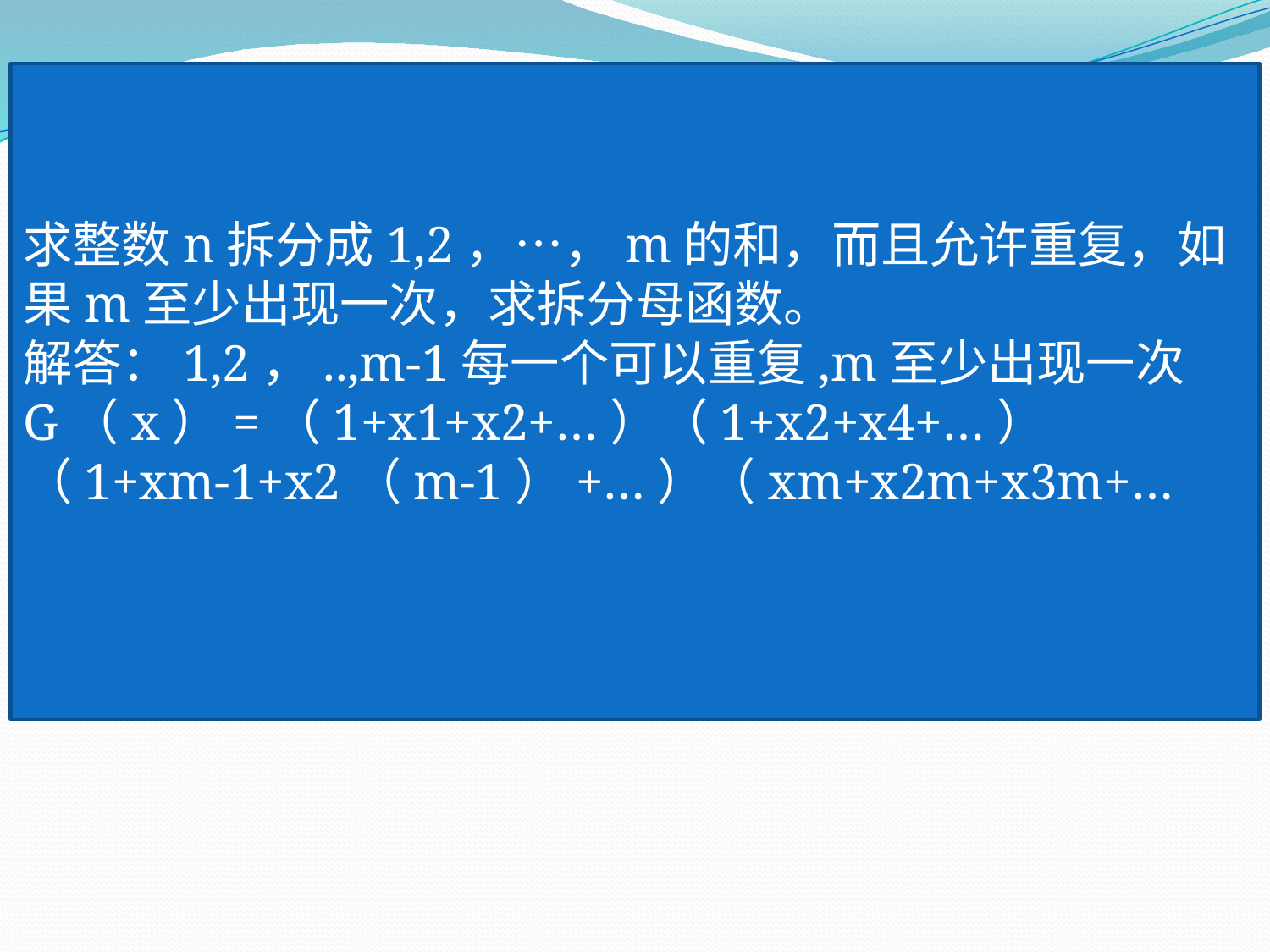

求整数n拆分成1,2，…，m的和，而且允许重复，如果m至少出现一次，求拆分母函数。
解答：1,2，..,m-1每一个可以重复,m至少出现一次
G（x）=（1+x1+x2+…）（1+x2+x4+…）（1+xm-1+x2（m-1）+…）（xm+x2m+x3m+…